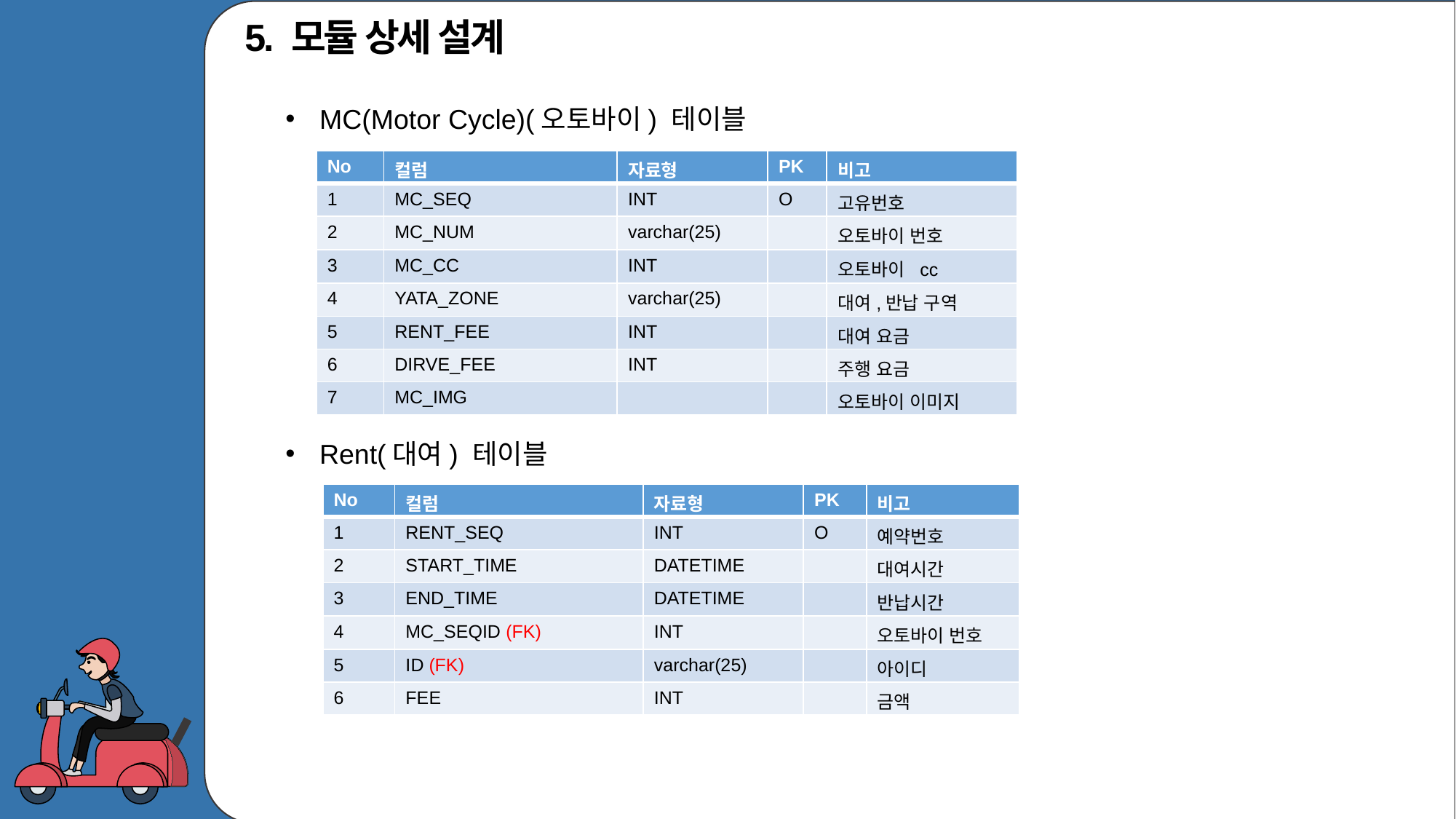

5. 모듈 상세 설계
MC(Motor Cycle)(오토바이) 테이블
| No | 컬럼 | 자료형 | PK | 비고 |
| --- | --- | --- | --- | --- |
| 1 | MC\_SEQ | INT | O | 고유번호 |
| 2 | MC\_NUM | varchar(25) |  | 오토바이 번호 |
| 3 | MC\_CC | INT |  | 오토바이 cc |
| 4 | YATA\_ZONE | varchar(25) |  | 대여,반납 구역 |
| 5 | RENT\_FEE | INT |  | 대여 요금 |
| 6 | DIRVE\_FEE | INT |  | 주행 요금 |
| 7 | MC\_IMG |  |  | 오토바이 이미지 |
Rent(대여) 테이블
| No | 컬럼 | 자료형 | PK | 비고 |
| --- | --- | --- | --- | --- |
| 1 | RENT\_SEQ | INT | O | 예약번호 |
| 2 | START\_TIME | DATETIME |  | 대여시간 |
| 3 | END\_TIME | DATETIME |  | 반납시간 |
| 4 | MC\_SEQID (FK) | INT |  | 오토바이 번호 |
| 5 | ID (FK) | varchar(25) |  | 아이디 |
| 6 | FEE | INT |  | 금액 |